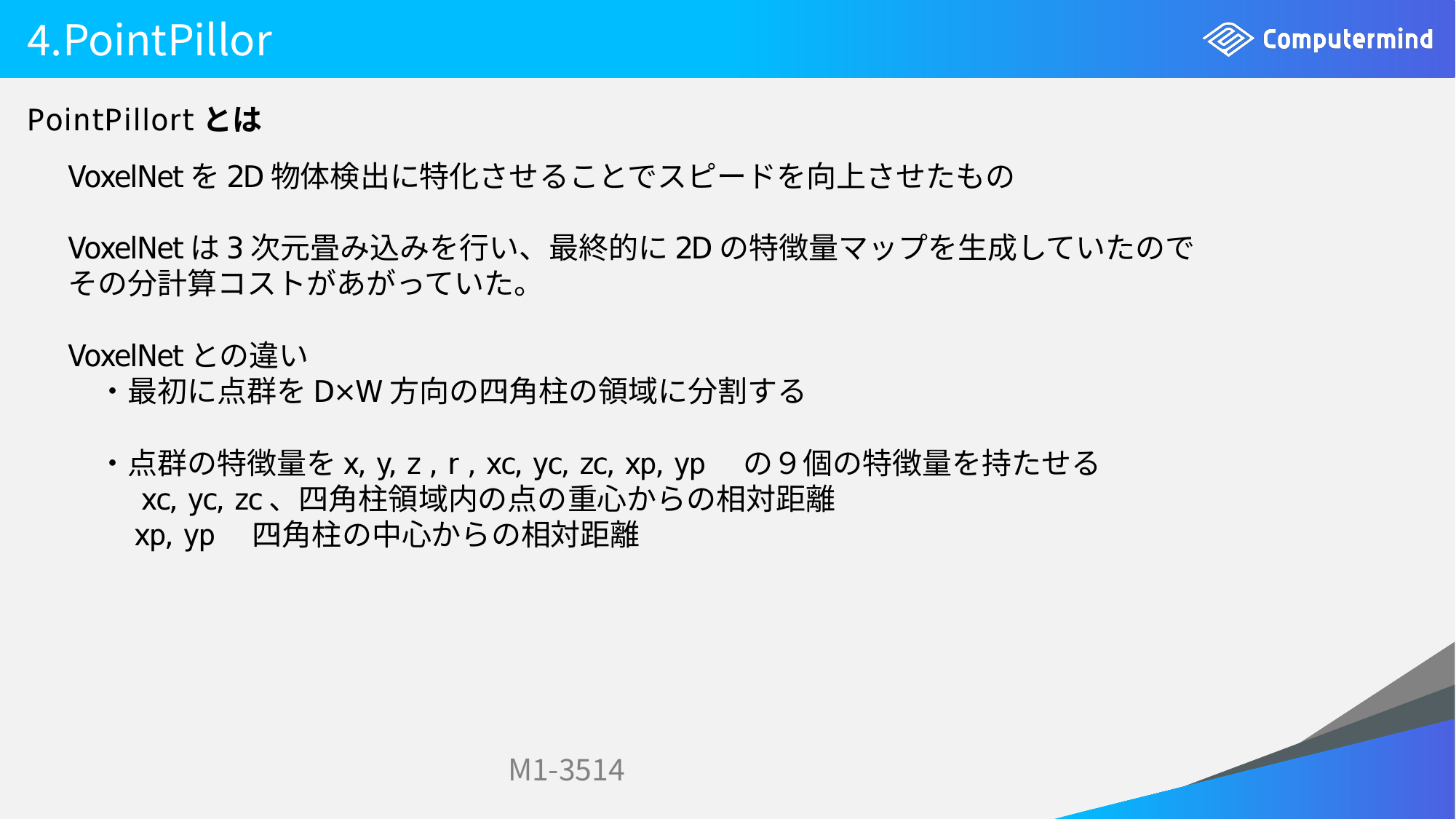

# 4.PointPillor
PointPillortとは
VoxelNetを2D物体検出に特化させることでスピードを向上させたもの

VoxelNetは3次元畳み込みを行い、最終的に2Dの特徴量マップを生成していたので
その分計算コストがあがっていた。

VoxelNetとの違い
　・最初に点群をD×W方向の四角柱の領域に分割する

　・点群の特徴量をx, y, z , r , xc, yc, zc, xp, yp　の９個の特徴量を持たせる
　　 xc, yc, zc、四角柱領域内の点の重心からの相対距離
　　xp, yp　四角柱の中心からの相対距離

M1-3514